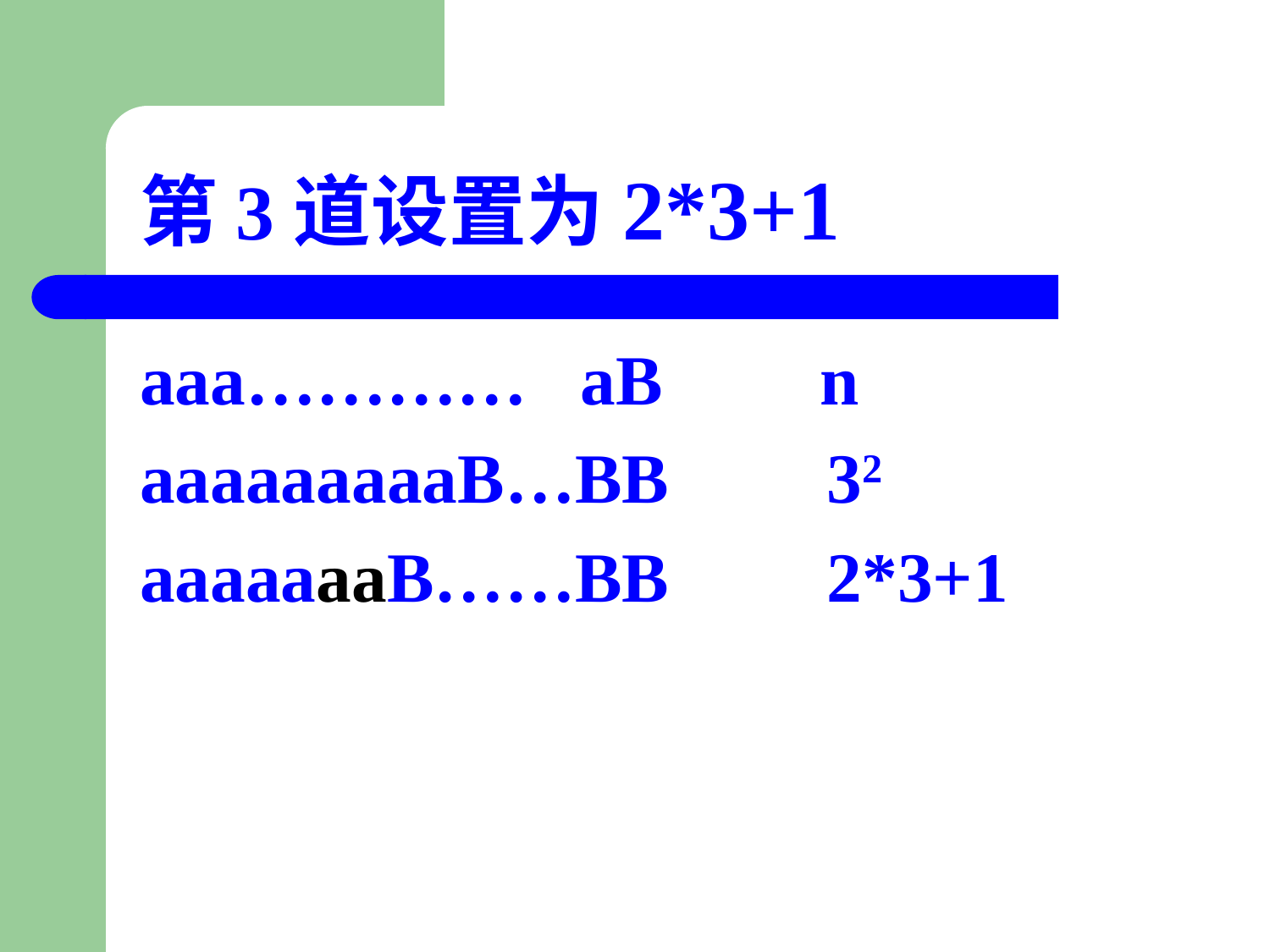

第3道设置为2*3+1
aaa…………   aB         n
aaaaaaaaaB…BB         32
aaaaaaaB……BB         2*3+1